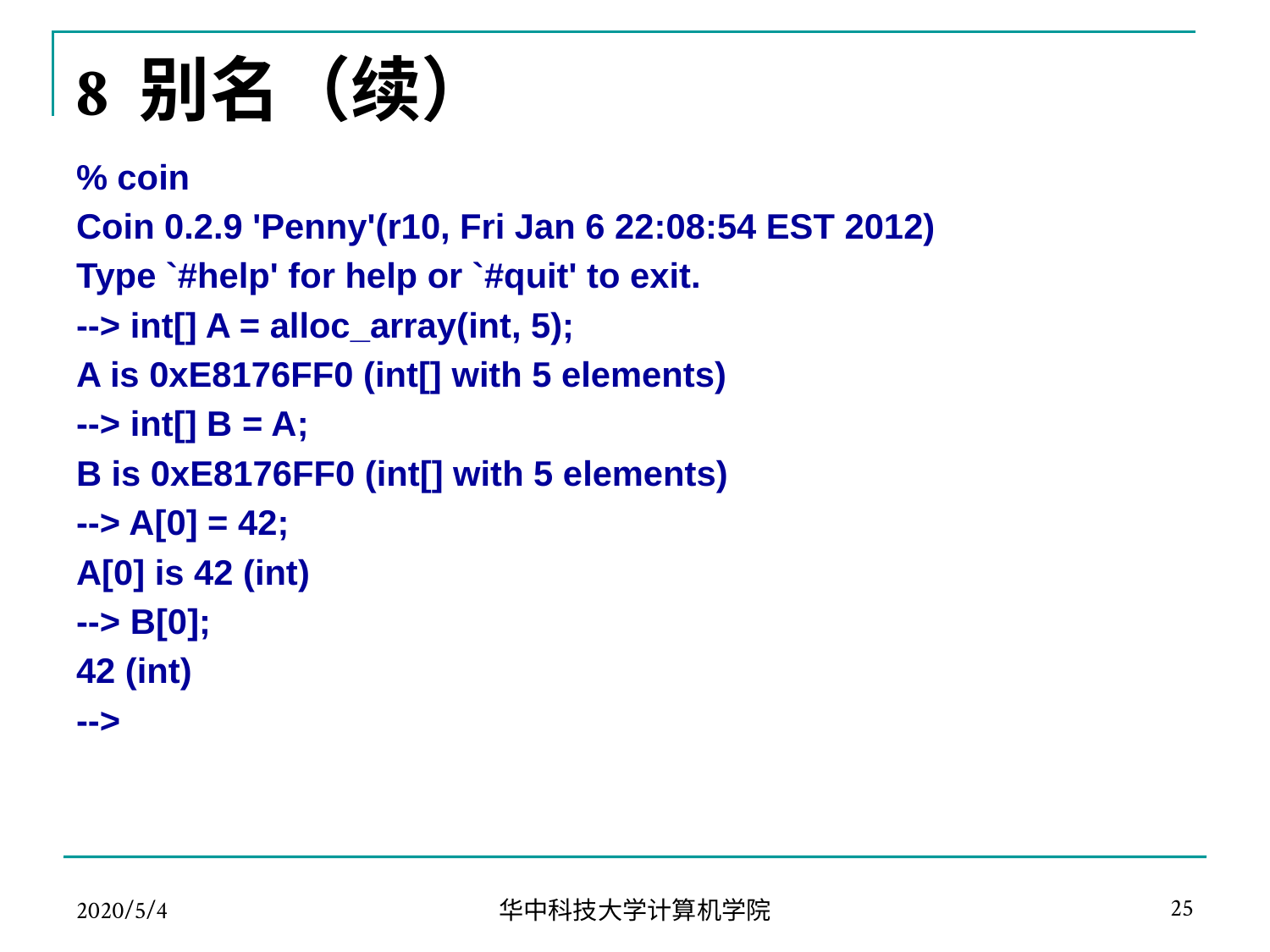

# 8 别名（续）
% coin
Coin 0.2.9 'Penny'(r10, Fri Jan 6 22:08:54 EST 2012)
Type `#help' for help or `#quit' to exit.
--> int[] A = alloc_array(int, 5);
A is 0xE8176FF0 (int[] with 5 elements)
--> int[] B = A;
B is 0xE8176FF0 (int[] with 5 elements)
--> A[0] = 42;
A[0] is 42 (int)
--> B[0];
42 (int)
-->
2020/5/4
25
华中科技大学计算机学院